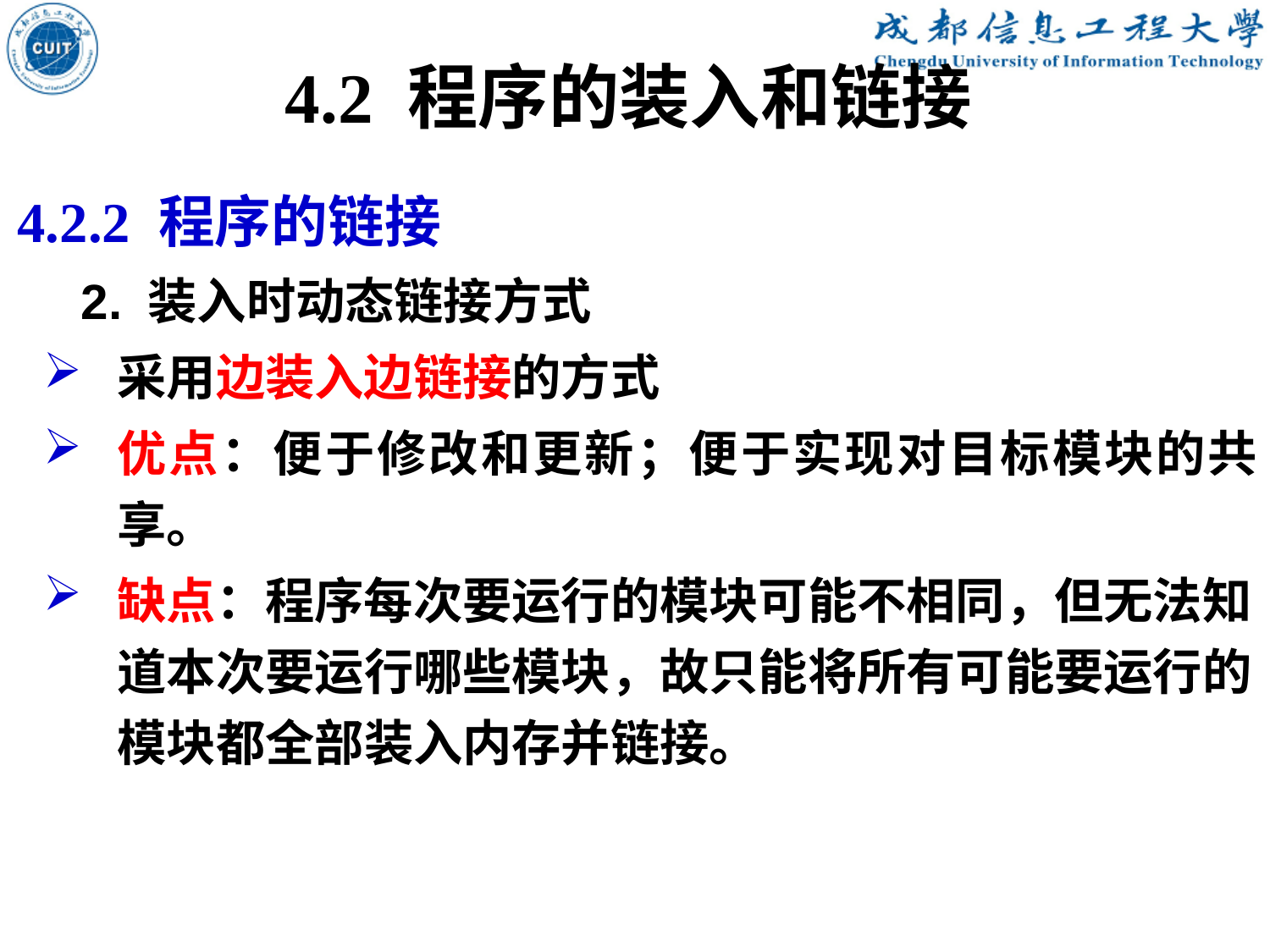

4.2 程序的装入和链接
4.2.2 程序的链接
2. 装入时动态链接方式
采用边装入边链接的方式
优点：便于修改和更新；便于实现对目标模块的共享。
缺点：程序每次要运行的模块可能不相同，但无法知道本次要运行哪些模块，故只能将所有可能要运行的模块都全部装入内存并链接。